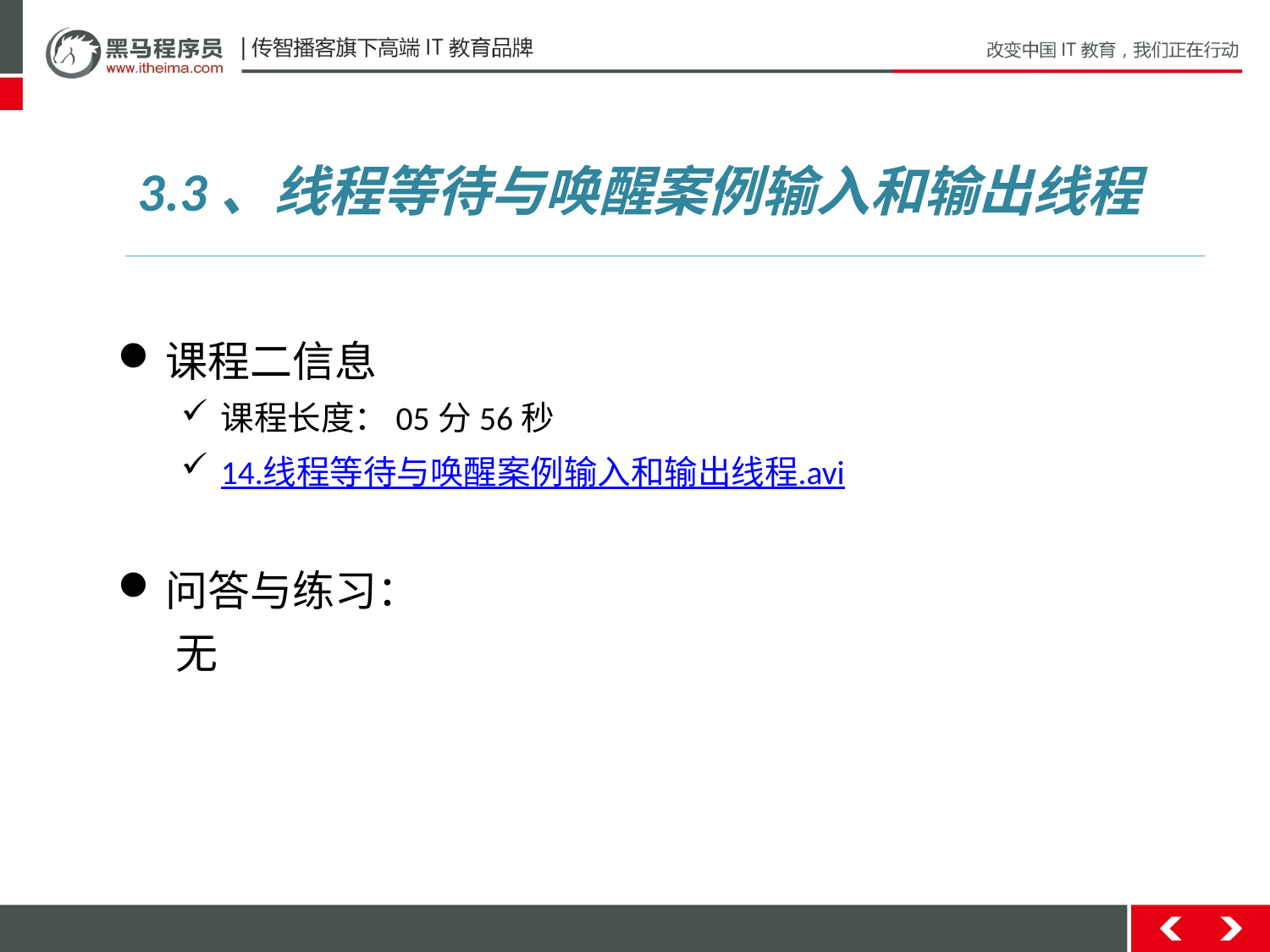

3.3、线程等待与唤醒案例输入和输出线程

课程二信息
课程长度：05分56秒
14.线程等待与唤醒案例输入和输出线程.avi

问答与练习：
     无